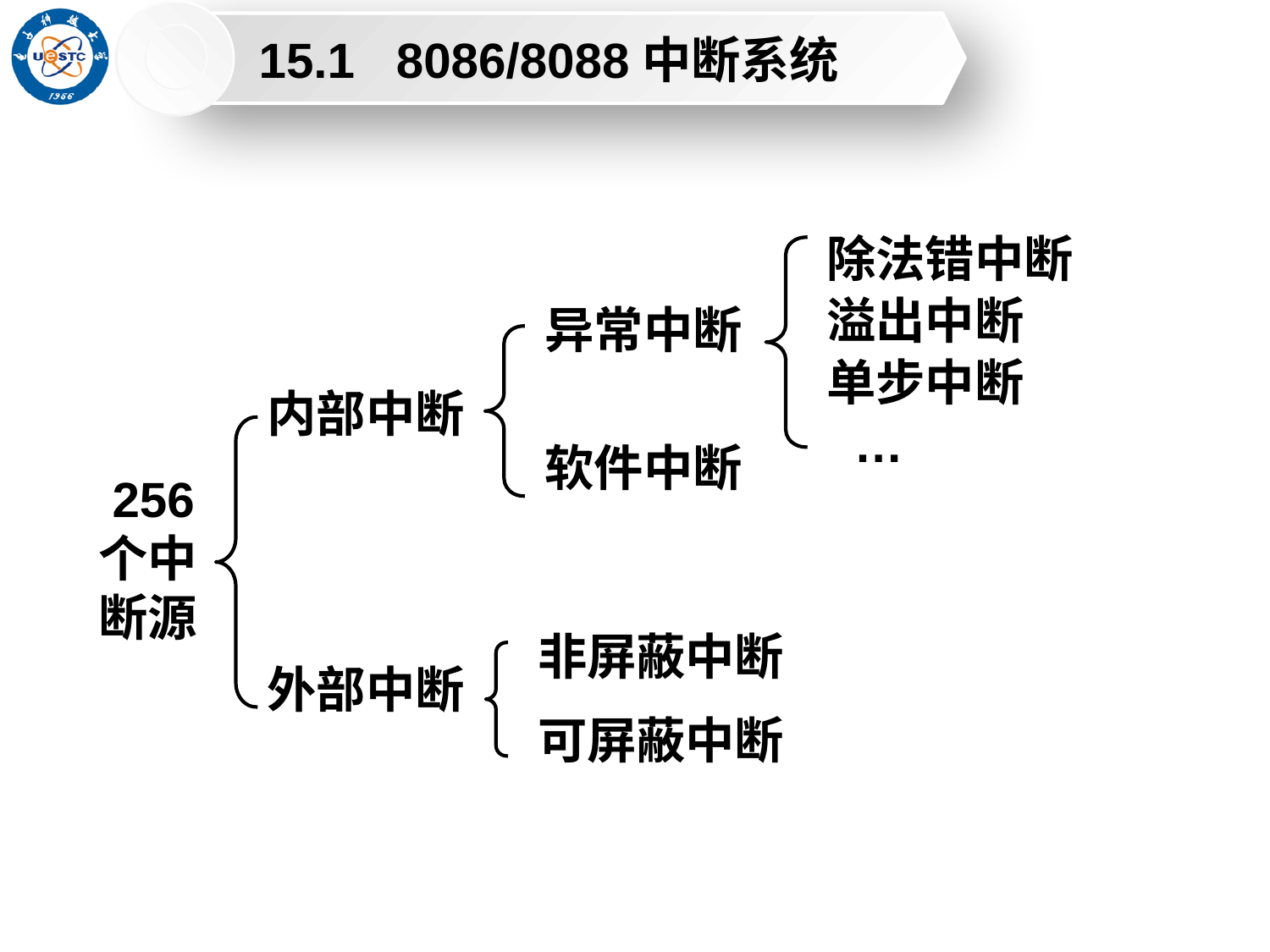

15.1   8086/8088中断系统

除法错中断
溢出中断
单步中断
  …

异常中断

软件中断

内部中断

外部中断

 256个中断源
非屏蔽中断
可屏蔽中断